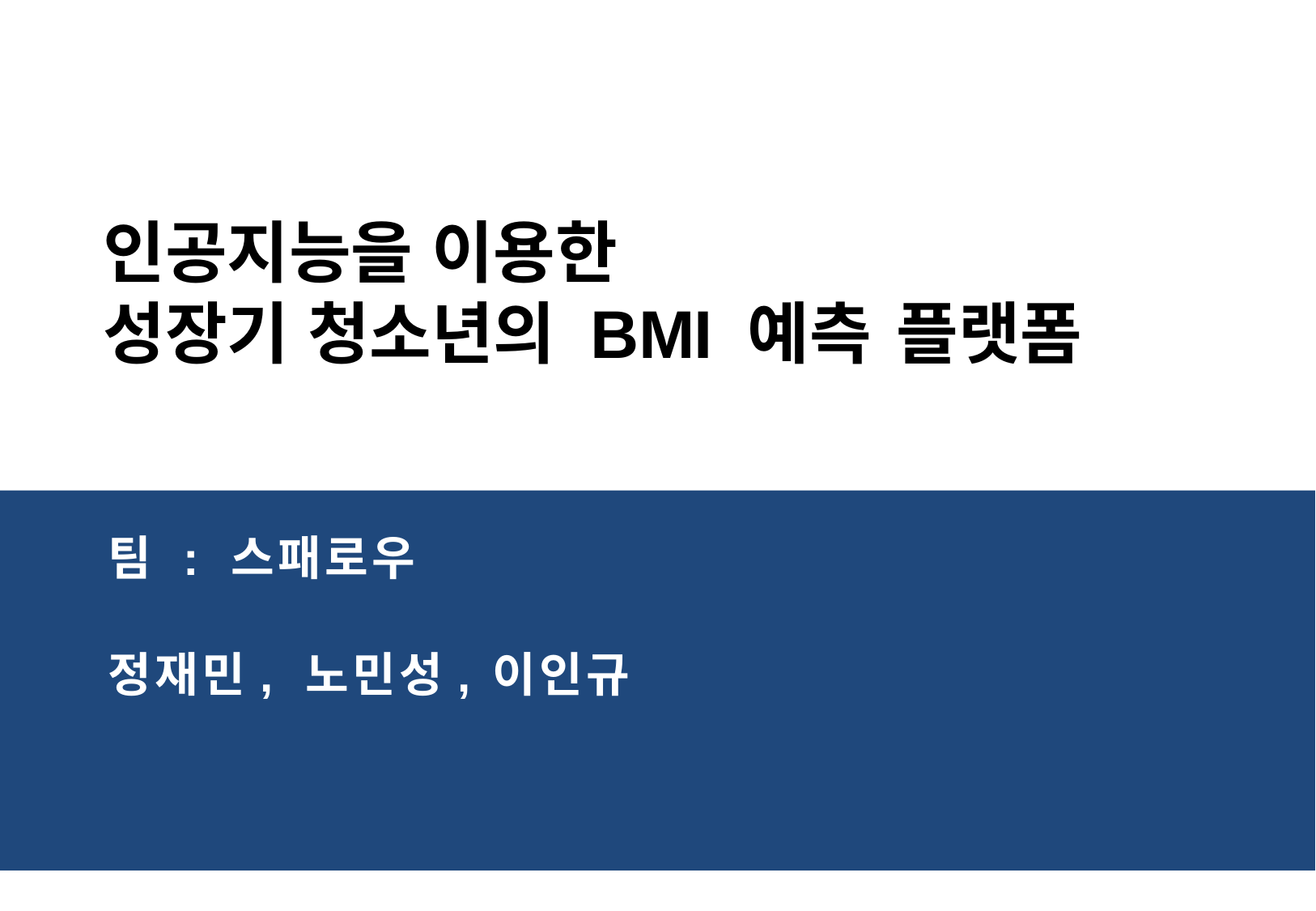

# 인공지능을 이용한 성장기 청소년의 BMI 예측 플랫폼
팀 : 스패로우

정재민, 노민성, 이인규